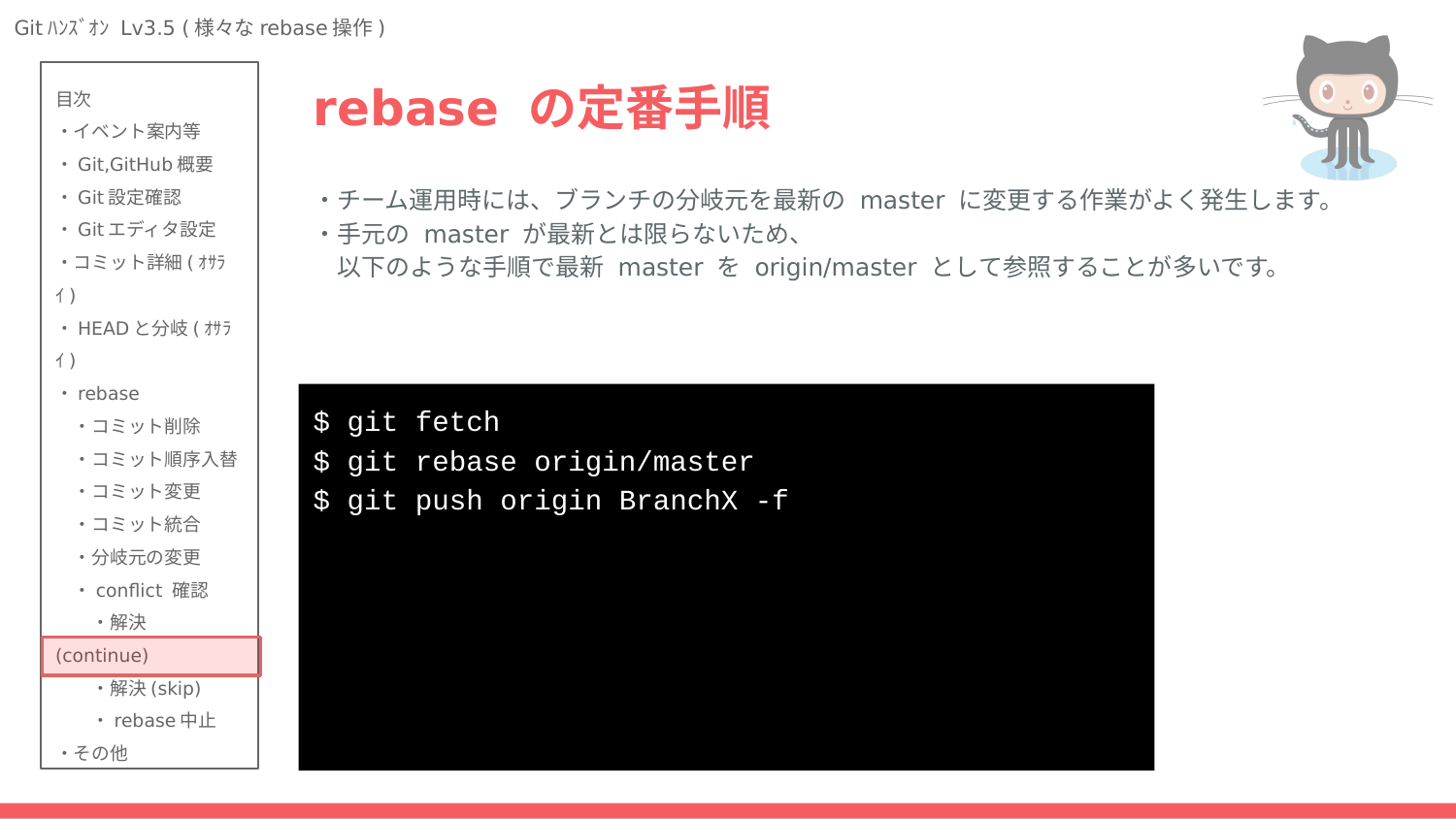

# rebase の定番手順
・チーム運用時には、ブランチの分岐元を最新の master に変更する作業がよく発生します。
・手元の master が最新とは限らないため、
　以下のような手順で最新 master を origin/master として参照することが多いです。
$ git fetch
$ git rebase origin/master
$ git push origin BranchX -f